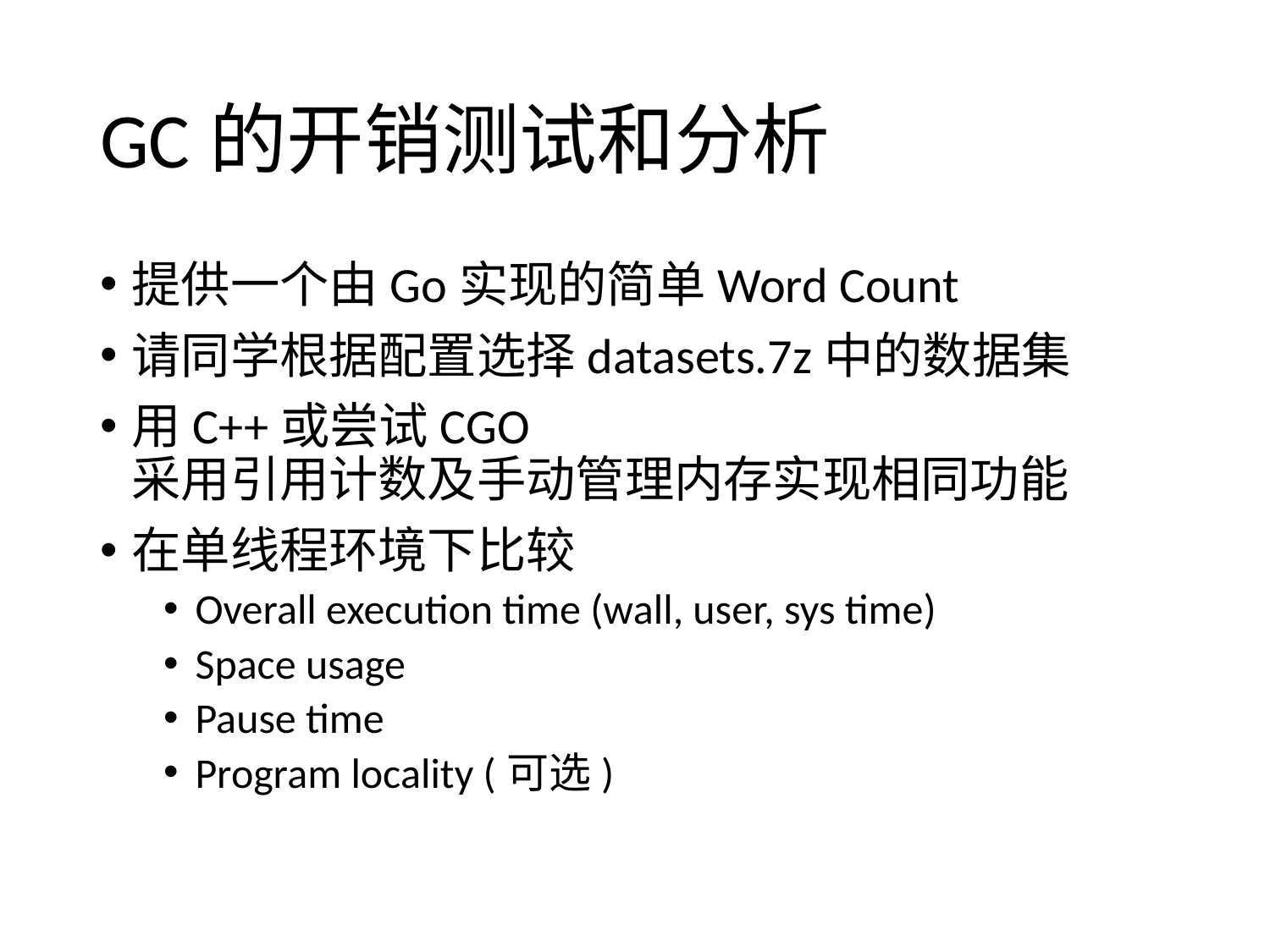

# GC的开销测试和分析
提供一个由Go实现的简单Word Count
请同学根据配置选择datasets.7z中的数据集
用C++或尝试CGO
采用引用计数及手动管理内存实现相同功能
在单线程环境下比较
Overall execution time (wall, user, sys time)
Space usage
Pause time
Program locality (可选)